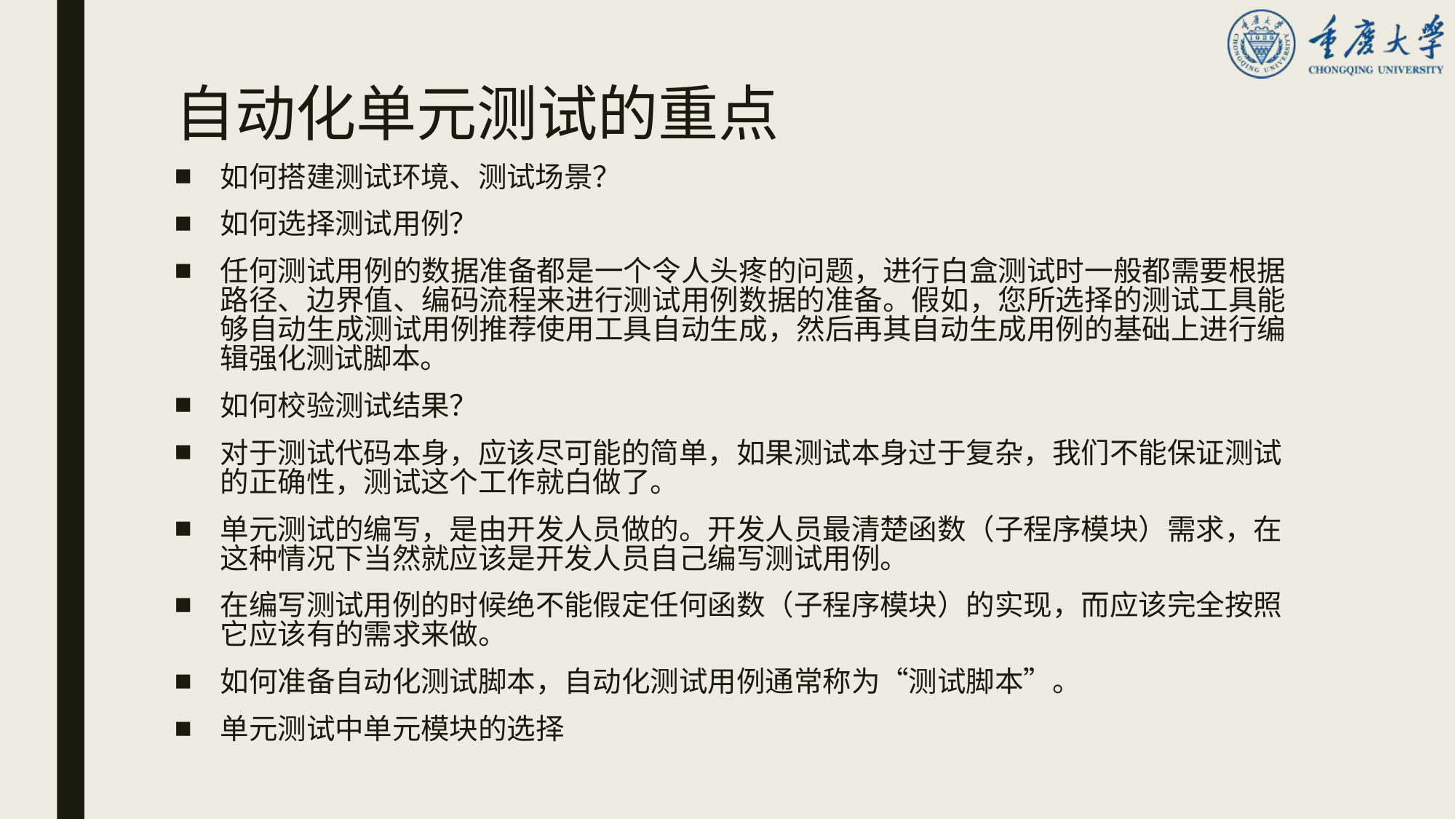

# 自动化单元测试的重点
如何搭建测试环境、测试场景？
如何选择测试用例？
任何测试用例的数据准备都是一个令人头疼的问题，进行白盒测试时一般都需要根据 路径、边界值、编码流程来进行测试用例数据的准备。假如，您所选择的测试工具能 够自动生成测试用例推荐使用工具自动生成，然后再其自动生成用例的基础上进行编 辑强化测试脚本。
如何校验测试结果？
对于测试代码本身，应该尽可能的简单，如果测试本身过于复杂，我们不能保证测试 的正确性，测试这个工作就白做了。
单元测试的编写，是由开发人员做的。开发人员最清楚函数（子程序模块）需求，在 这种情况下当然就应该是开发人员自己编写测试用例。
在编写测试用例的时候绝不能假定任何函数（子程序模块）的实现，而应该完全按照 它应该有的需求来做。
如何准备自动化测试脚本，自动化测试用例通常称为“测试脚本”。
单元测试中单元模块的选择